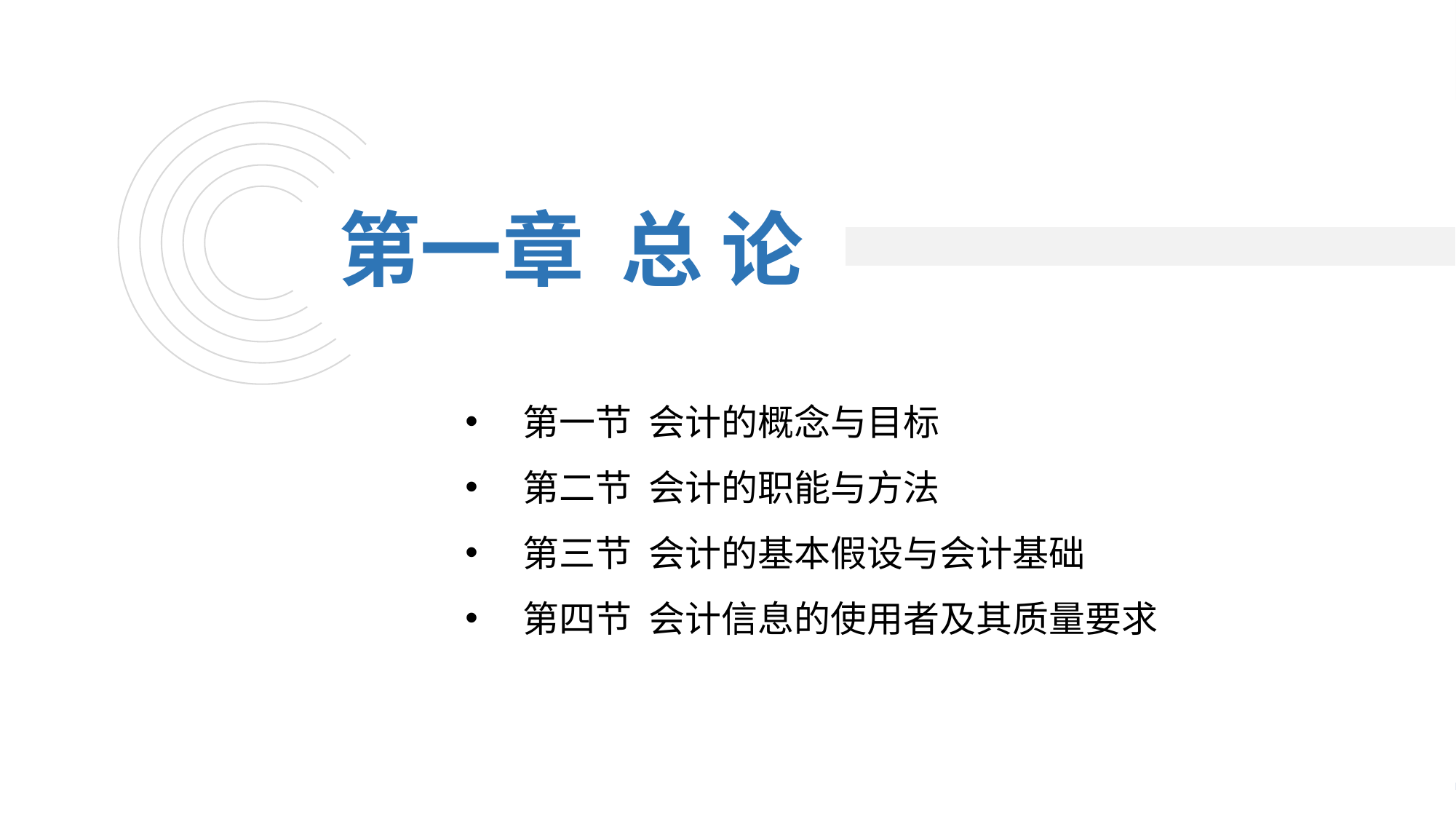

第一章  总 论
e7d195523061f1c0c30ee18c1b05f65d12b38e2533cb2ccdAE0CC34CB5CBEBFAEC353FED4DECE97C3E379FD1D933F5E4DC18EF8EA6B7A1130D5F6DE9DD2BE4B0A8C9126ACE5083D1F5A9E323B29CCFC77E4CC80EC5189371431F4671CBD48E6177643ABF6453FB67149B34E672388944E5774475C942B415C7D53F4BF56DFC119ED9B5EAFC66AB55

 第一节  会计的概念与目标
 第二节  会计的职能与方法
 第三节  会计的基本假设与会计基础
 第四节  会计信息的使用者及其质量要求